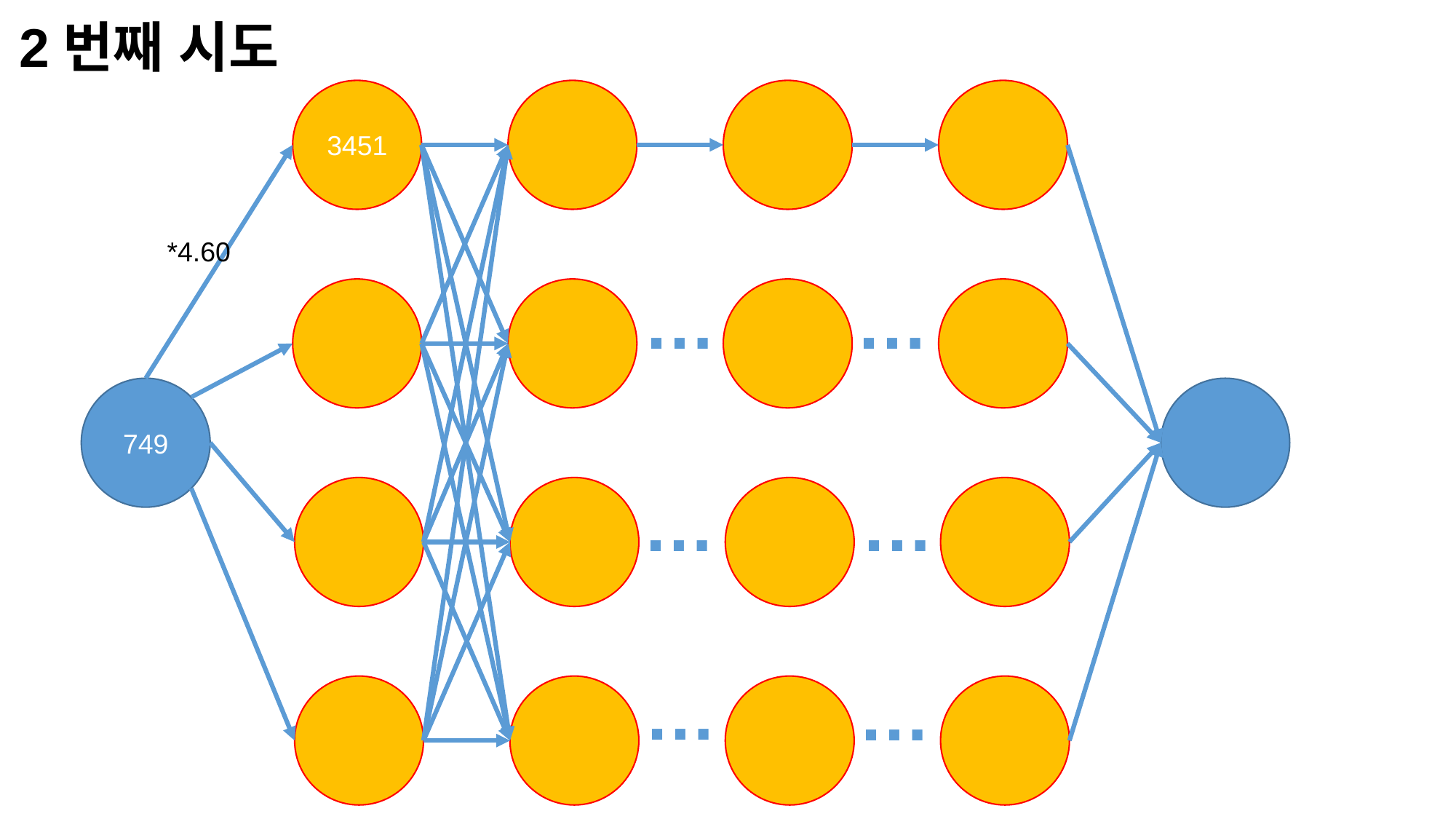

2번째 시도
3451

*4.60
…
…

749

…
…

…
…